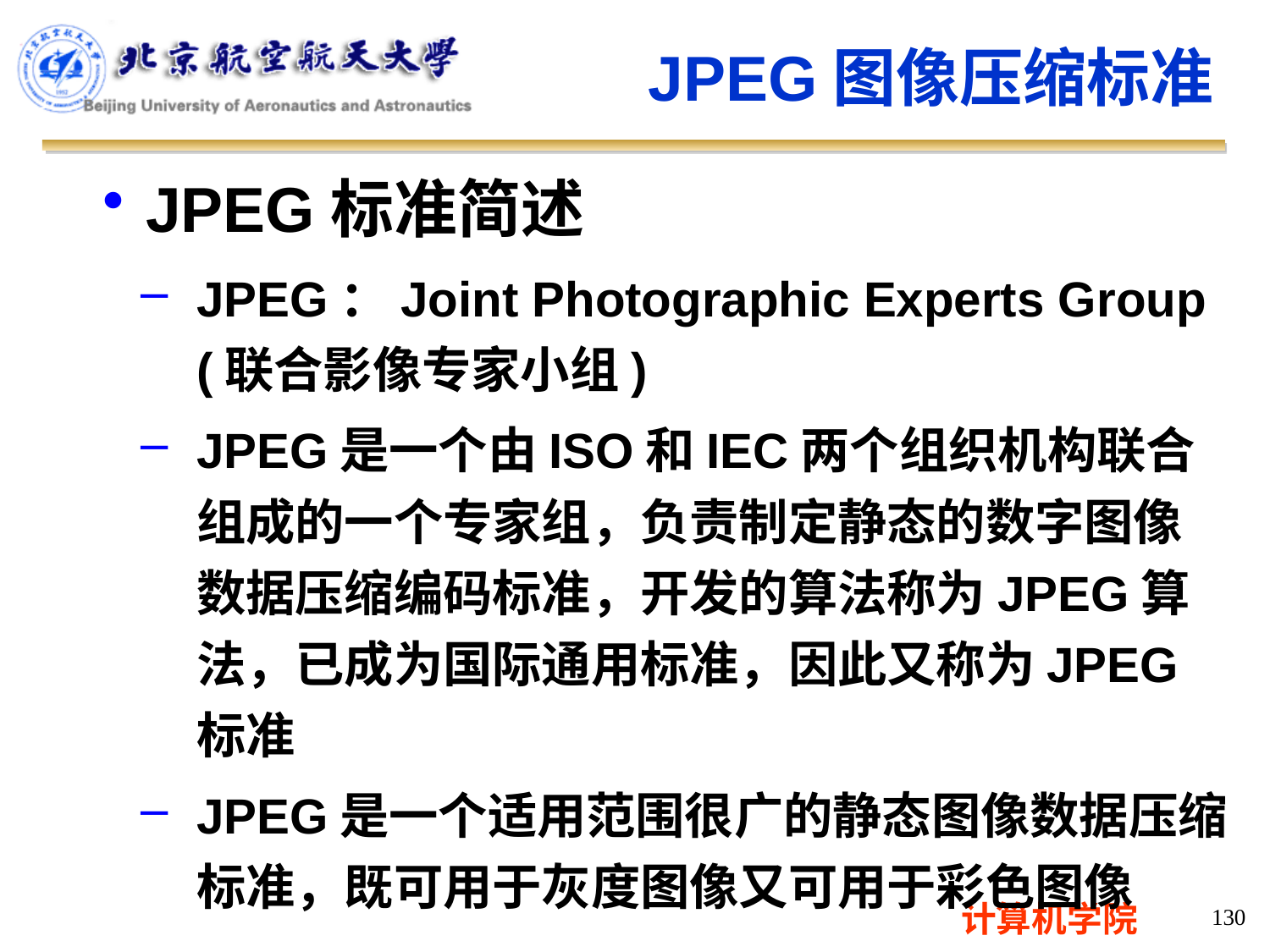

JPEG图像压缩标准
JPEG标准简述
JPEG：Joint Photographic Experts Group (联合影像专家小组)
JPEG是一个由ISO和IEC两个组织机构联合组成的一个专家组，负责制定静态的数字图像数据压缩编码标准，开发的算法称为JPEG算法，已成为国际通用标准，因此又称为JPEG标准
JPEG是一个适用范围很广的静态图像数据压缩标准，既可用于灰度图像又可用于彩色图像
130